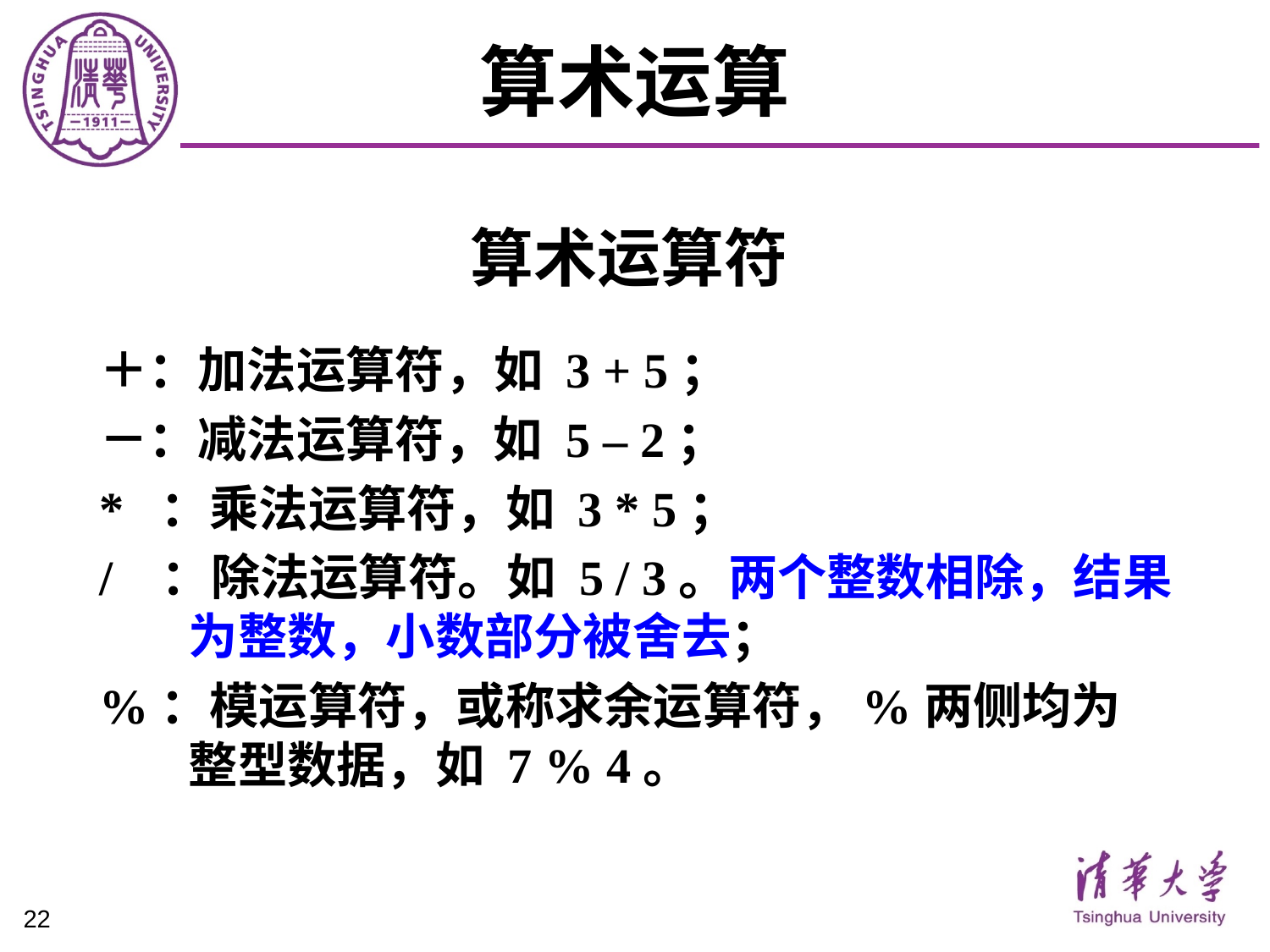

# 算术运算
算术运算符
＋：加法运算符，如 3 + 5；
－：减法运算符，如 5 – 2；
*  ：乘法运算符，如 3 * 5；
/   ：除法运算符。如 5 / 3。两个整数相除，结果
        为整数，小数部分被舍去；
%：模运算符，或称求余运算符，%两侧均为
        整型数据，如 7 % 4。
22